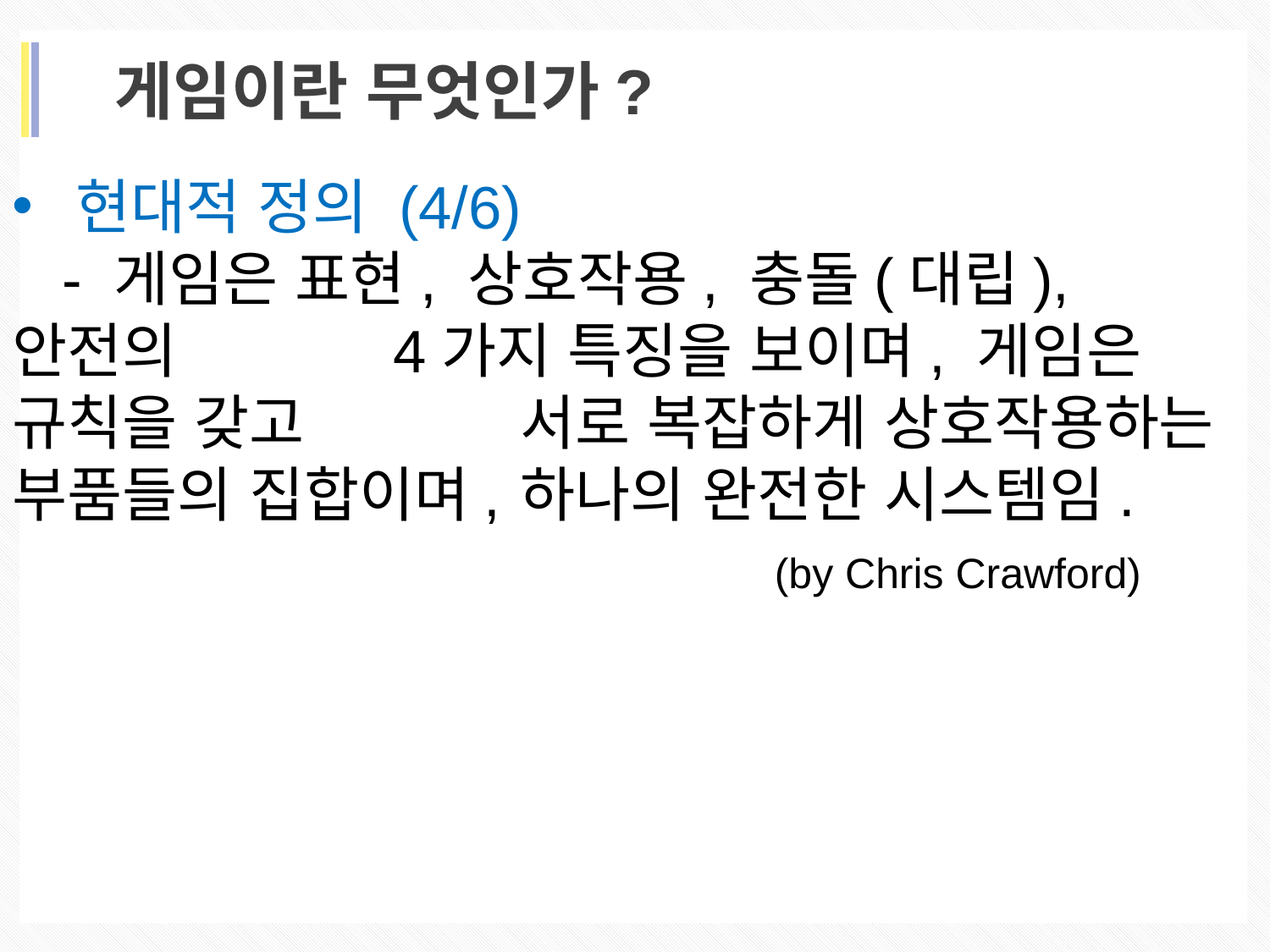

게임이란 무엇인가?
현대적 정의 (4/6)
   - 게임은 표현, 상호작용, 충돌(대립), 안전의		4가지 특징을 보이며, 게임은 규칙을 갖고		서로 복잡하게 상호작용하는 부품들의 집합이며, 	하나의 완전한 시스템임.
						(by Chris Crawford)